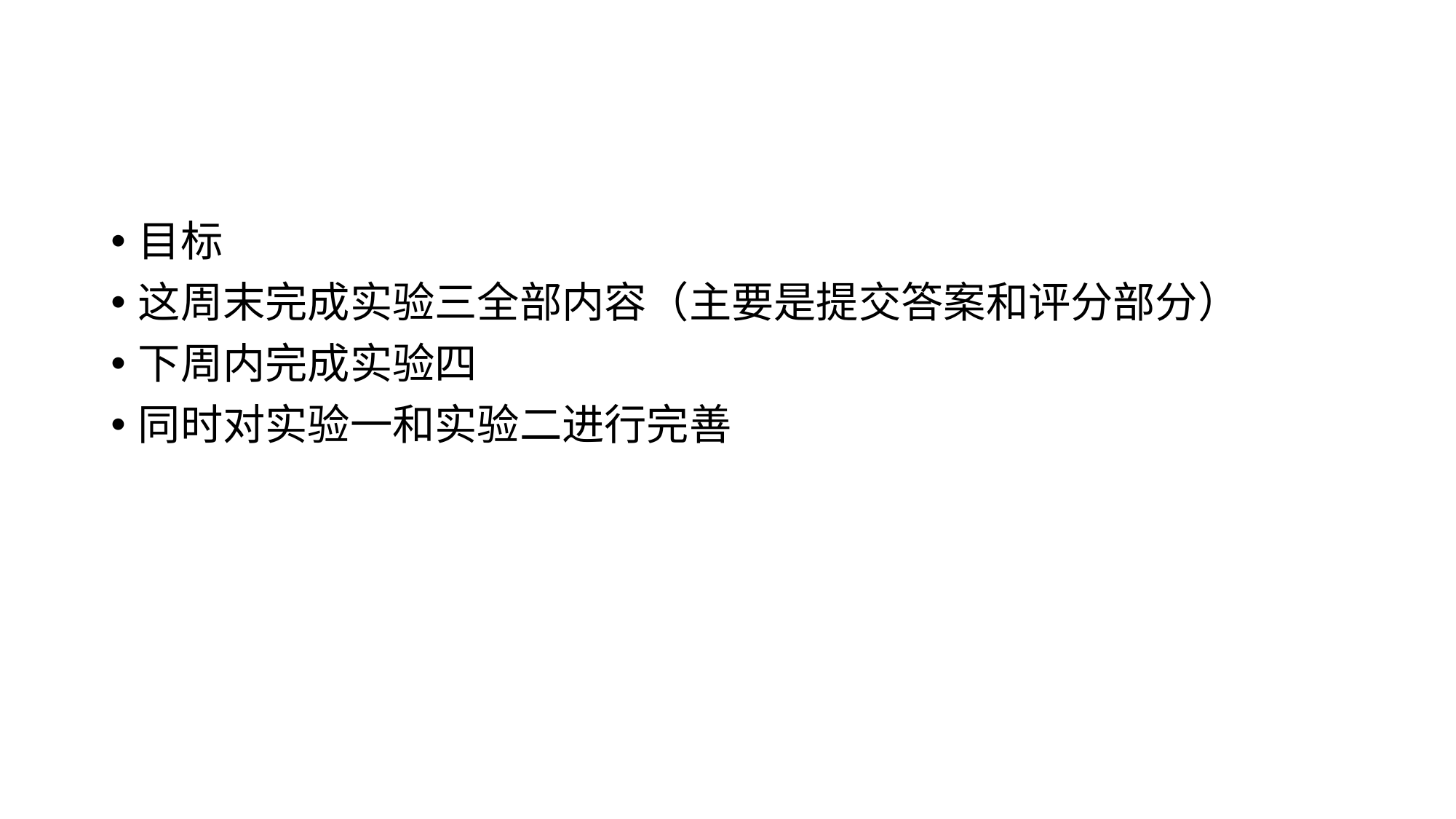

#
目标
这周末完成实验三全部内容（主要是提交答案和评分部分）
下周内完成实验四
同时对实验一和实验二进行完善